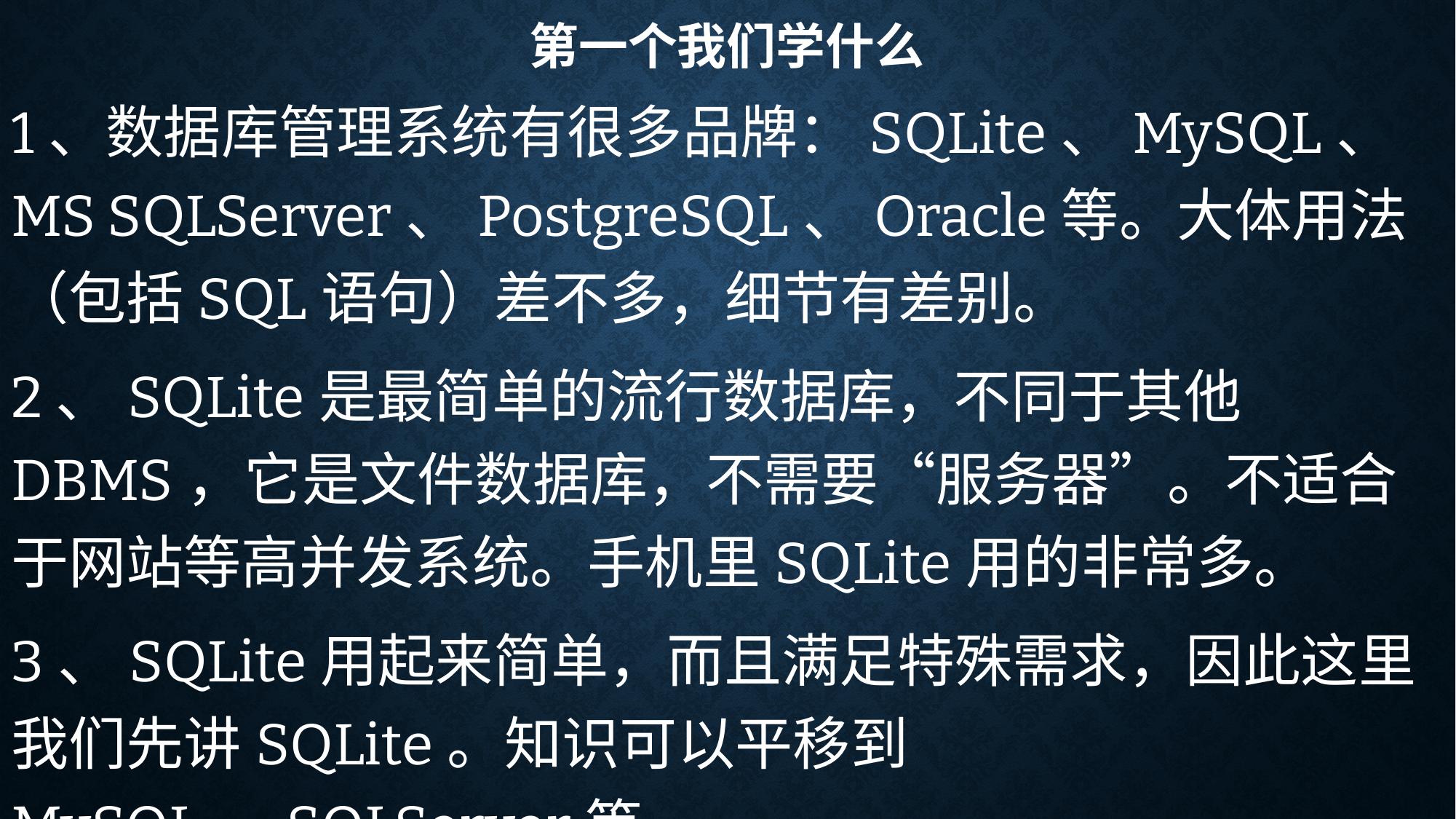

# 第一个我们学什么
1、数据库管理系统有很多品牌：SQLite、MySQL、MS SQLServer、PostgreSQL、Oracle等。大体用法（包括SQL语句）差不多，细节有差别。
2、SQLite是最简单的流行数据库，不同于其他DBMS，它是文件数据库，不需要“服务器”。不适合于网站等高并发系统。手机里SQLite用的非常多。
3、SQLite用起来简单，而且满足特殊需求，因此这里我们先讲SQLite。知识可以平移到MySQL、SQLServer等。